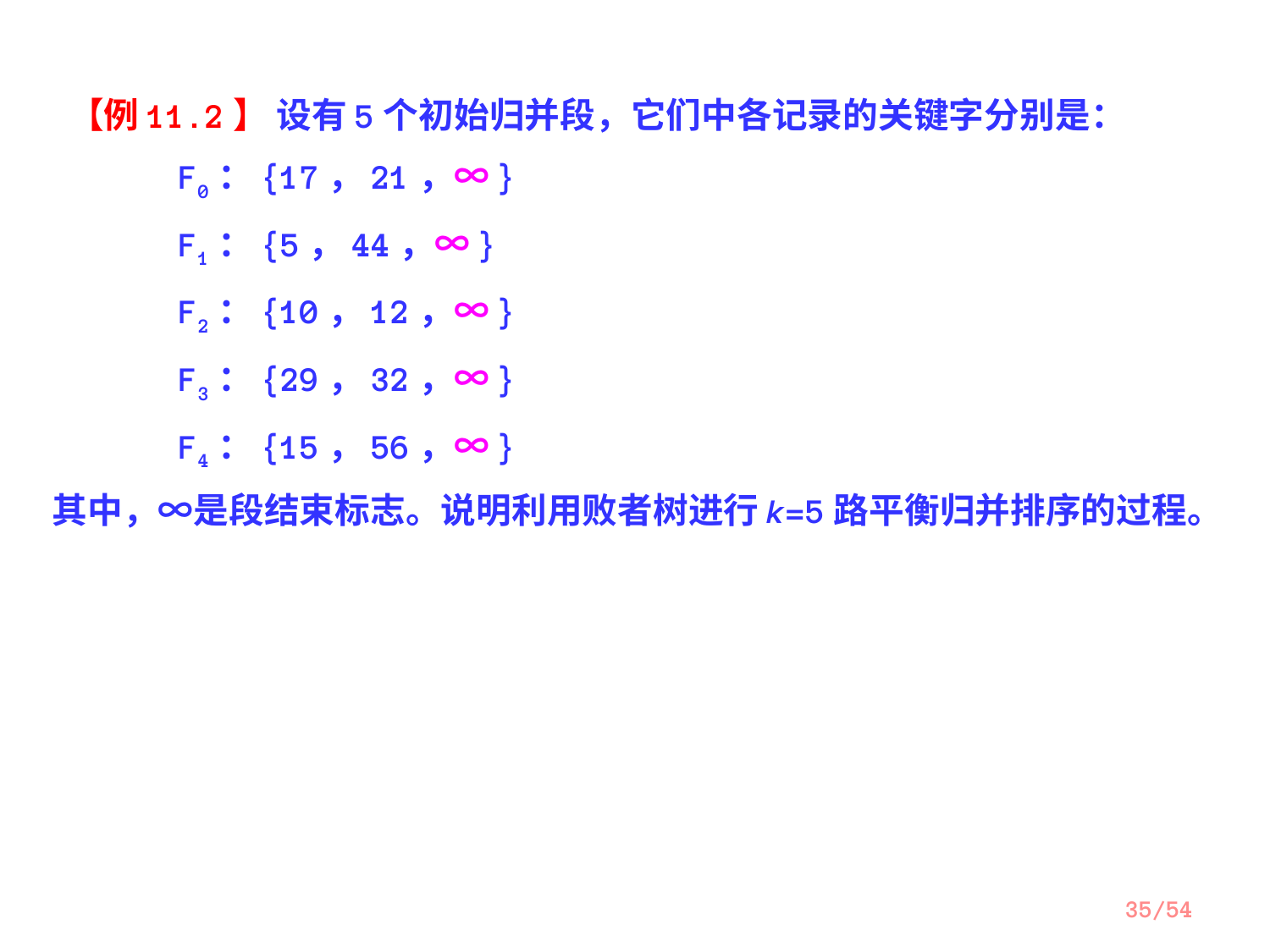

【例11.2】 设有5个初始归并段，它们中各记录的关键字分别是：
	F0：{17，21，∞}
	F1：{5，44，∞}
	F2：{10，12，∞}
	F3：{29，32，∞}
	F4：{15，56，∞}
其中，∞是段结束标志。说明利用败者树进行k=5路平衡归并排序的过程。
35/54